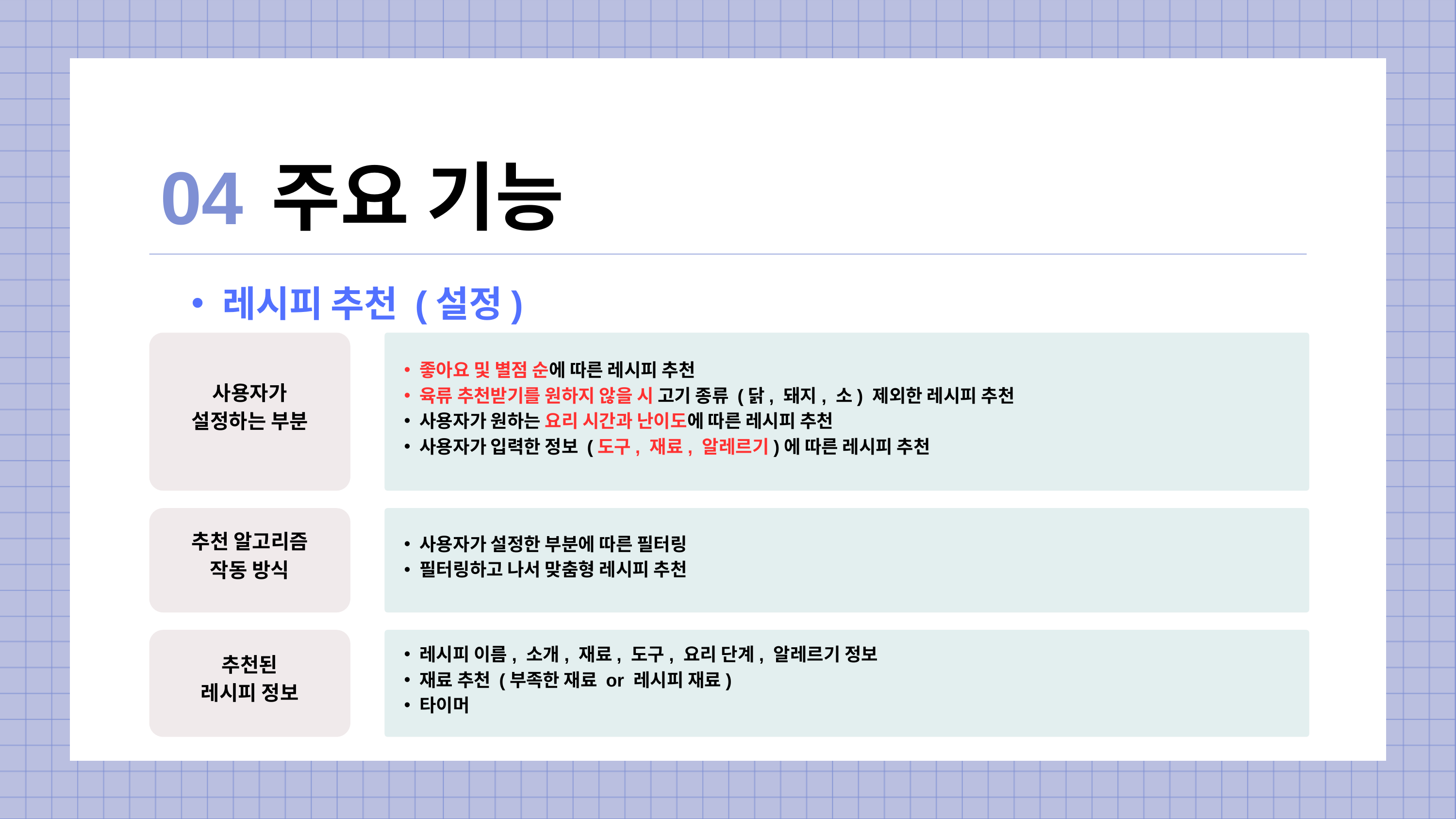

04
주요 기능
레시피 추천 (설정)

사용자가
설정하는 부분

좋아요 및 별점 순에 따른 레시피 추천
육류 추천받기를 원하지 않을 시 고기 종류 (닭, 돼지, 소) 제외한 레시피 추천
사용자가 원하는 요리 시간과 난이도에 따른 레시피 추천
사용자가 입력한 정보 (도구, 재료, 알레르기)에 따른 레시피 추천

추천 알고리즘
작동 방식

사용자가 설정한 부분에 따른 필터링
필터링하고 나서 맞춤형 레시피 추천

추천된
레시피 정보

레시피 이름, 소개, 재료, 도구, 요리 단계, 알레르기 정보
재료 추천 (부족한 재료 or 레시피 재료)
타이머